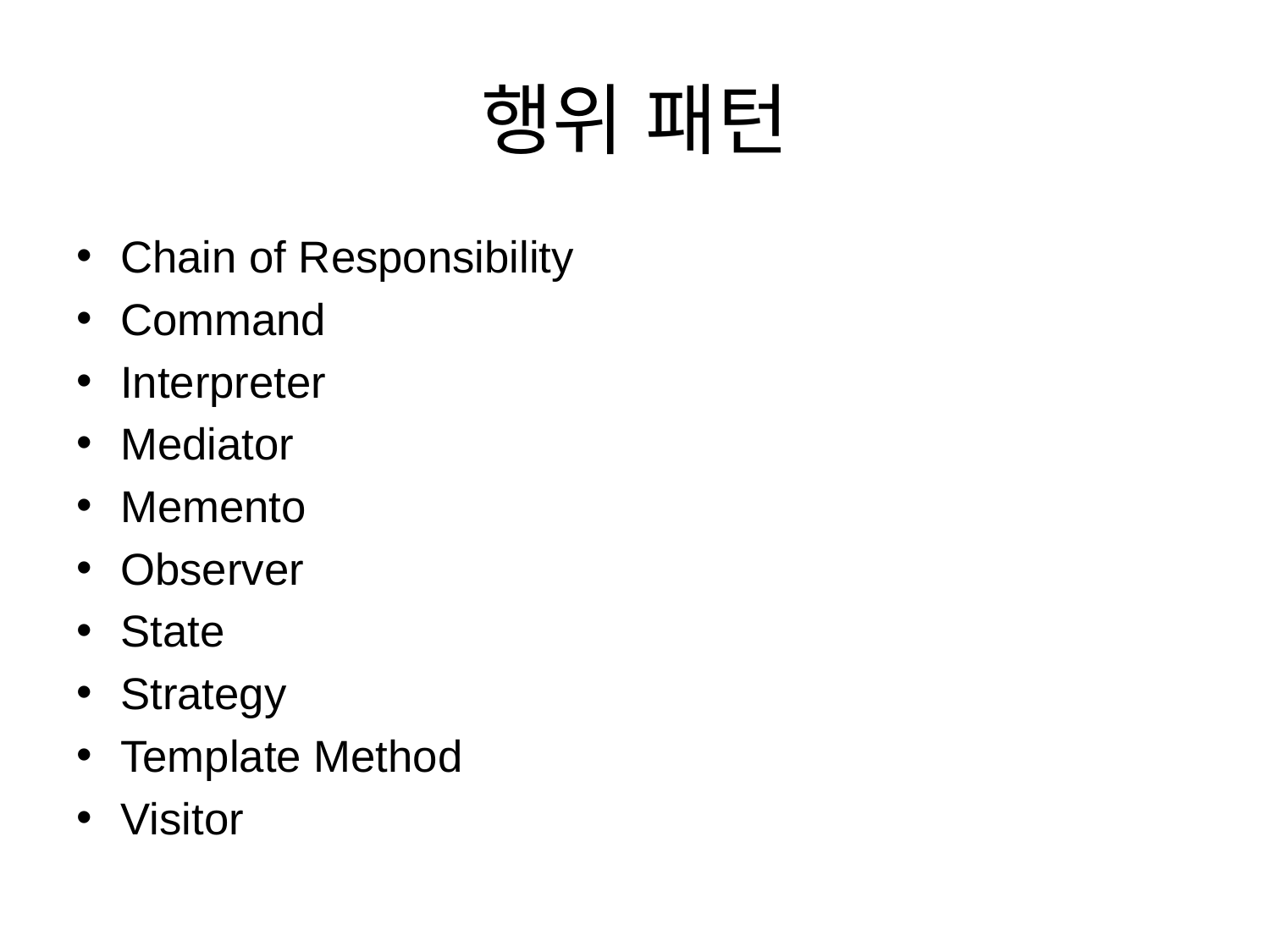

# 행위 패턴
Chain of Responsibility
Command
Interpreter
Mediator
Memento
Observer
State
Strategy
Template Method
Visitor